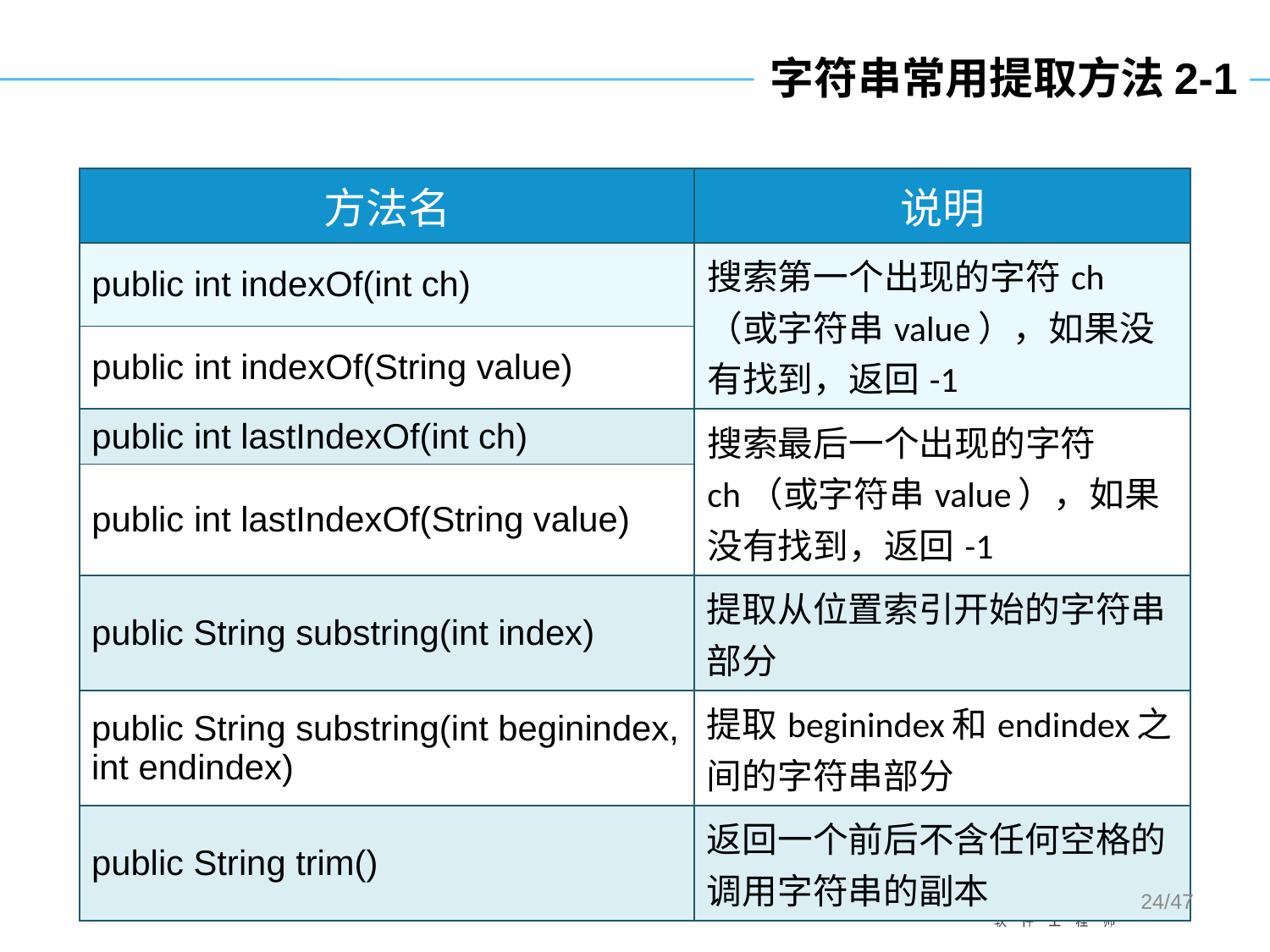

字符串常用提取方法2-1
| 方法名 | 说明 |
| --- | --- |
| public int indexOf(int ch) | 搜索第一个出现的字符ch（或字符串value），如果没有找到，返回-1 |
| public int indexOf(String value) |  |
| public int lastIndexOf(int ch) | 搜索最后一个出现的字符ch（或字符串value），如果没有找到，返回-1 |
| public int lastIndexOf(String value) |  |
| public String substring(int index) | 提取从位置索引开始的字符串部分 |
| public String substring(int beginindex, int endindex) | 提取beginindex和endindex之间的字符串部分 |
| public String trim() | 返回一个前后不含任何空格的调用字符串的副本 |
24/47